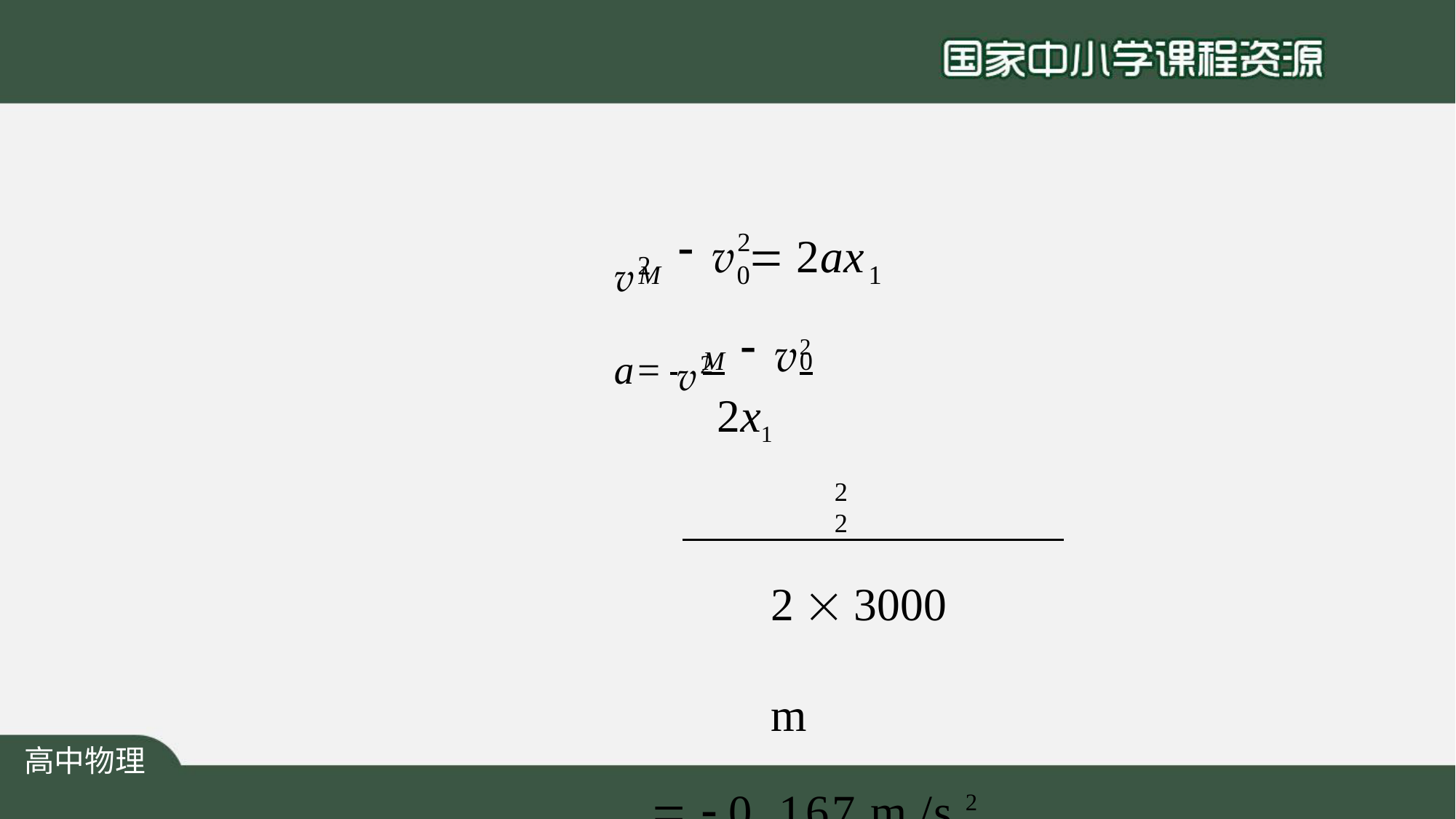

v2
2
# v	= 2ax
M	0	1
v2
v2
a=  	M	0
2x1
= (15 m/s)	− (35 m/s)
2	2

2 × 3000	m
=	− 0 .167 m /s 2

高中物理